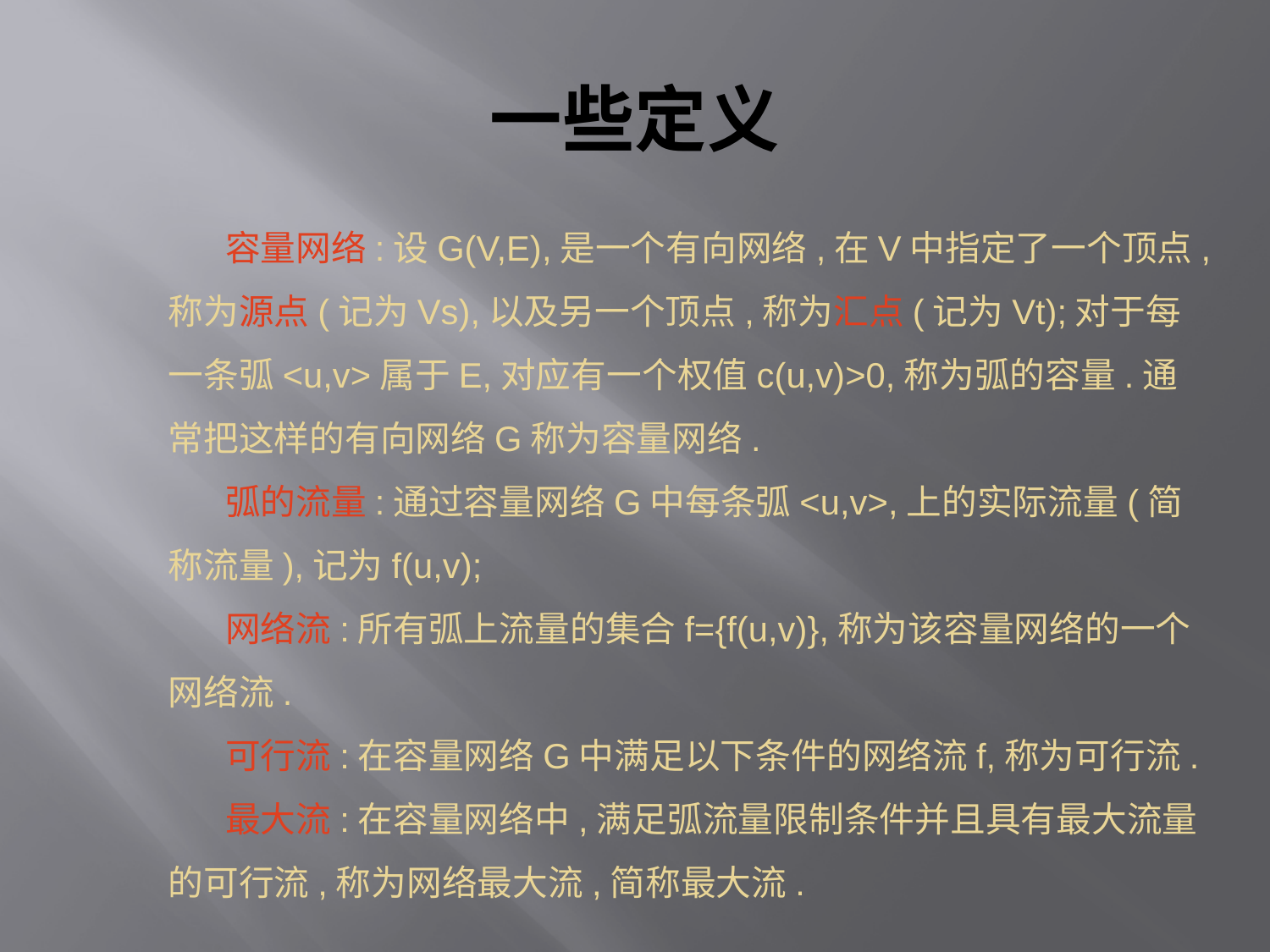

# 一些定义
容量网络:设G(V,E),是一个有向网络,在V中指定了一个顶点,称为源点(记为Vs),以及另一个顶点,称为汇点(记为Vt);对于每一条弧<u,v>属于E,对应有一个权值c(u,v)>0,称为弧的容量.通常把这样的有向网络G称为容量网络.
弧的流量:通过容量网络G中每条弧<u,v>,上的实际流量(简称流量),记为f(u,v);
网络流:所有弧上流量的集合f={f(u,v)},称为该容量网络的一个网络流.
可行流:在容量网络G中满足以下条件的网络流f,称为可行流.
最大流:在容量网络中,满足弧流量限制条件并且具有最大流量的可行流,称为网络最大流,简称最大流.